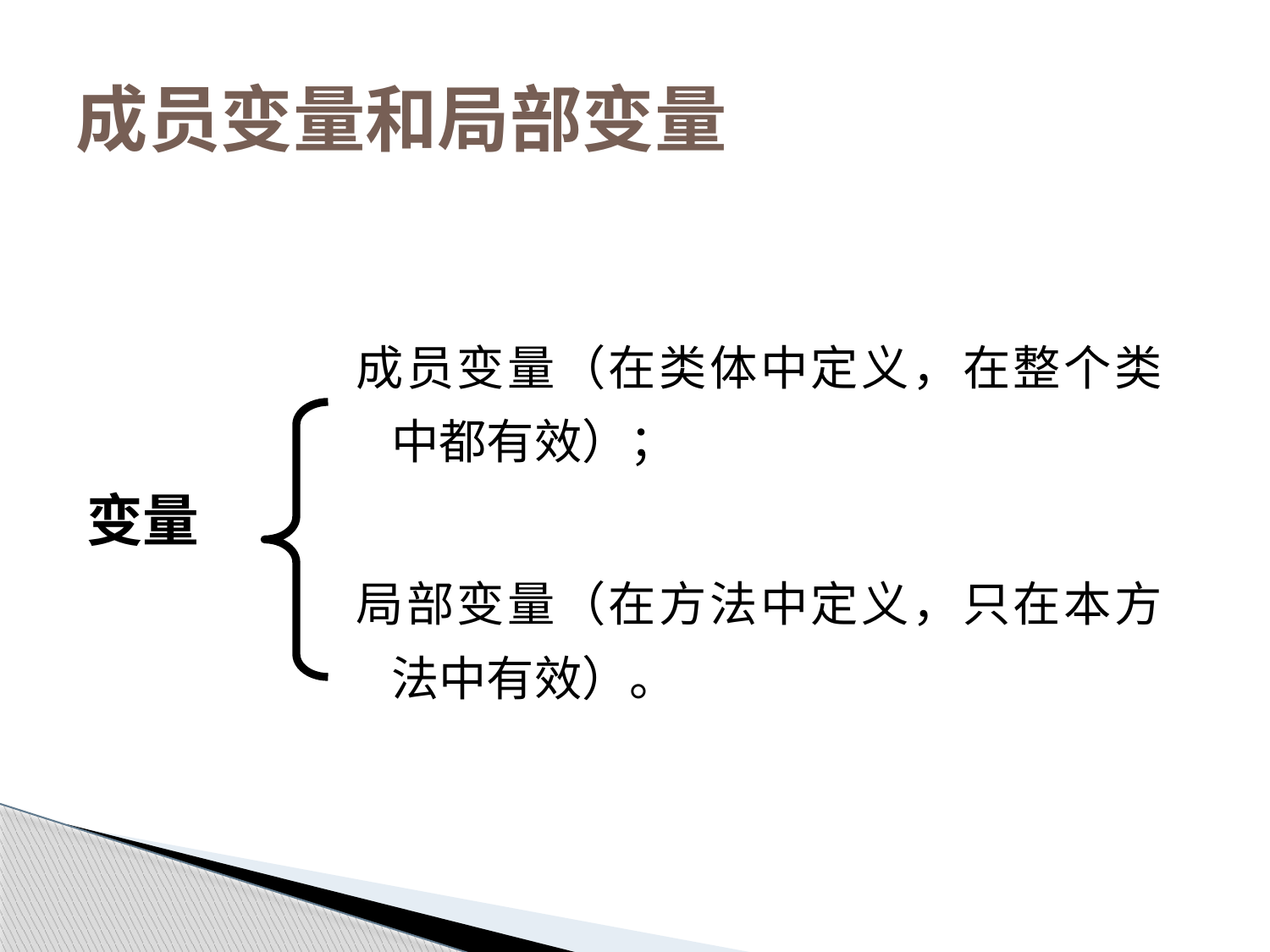

# 成员变量和局部变量

成员变量（在类体中定义，在整个类中都有效）；

局部变量（在方法中定义，只在本方法中有效）。

变量